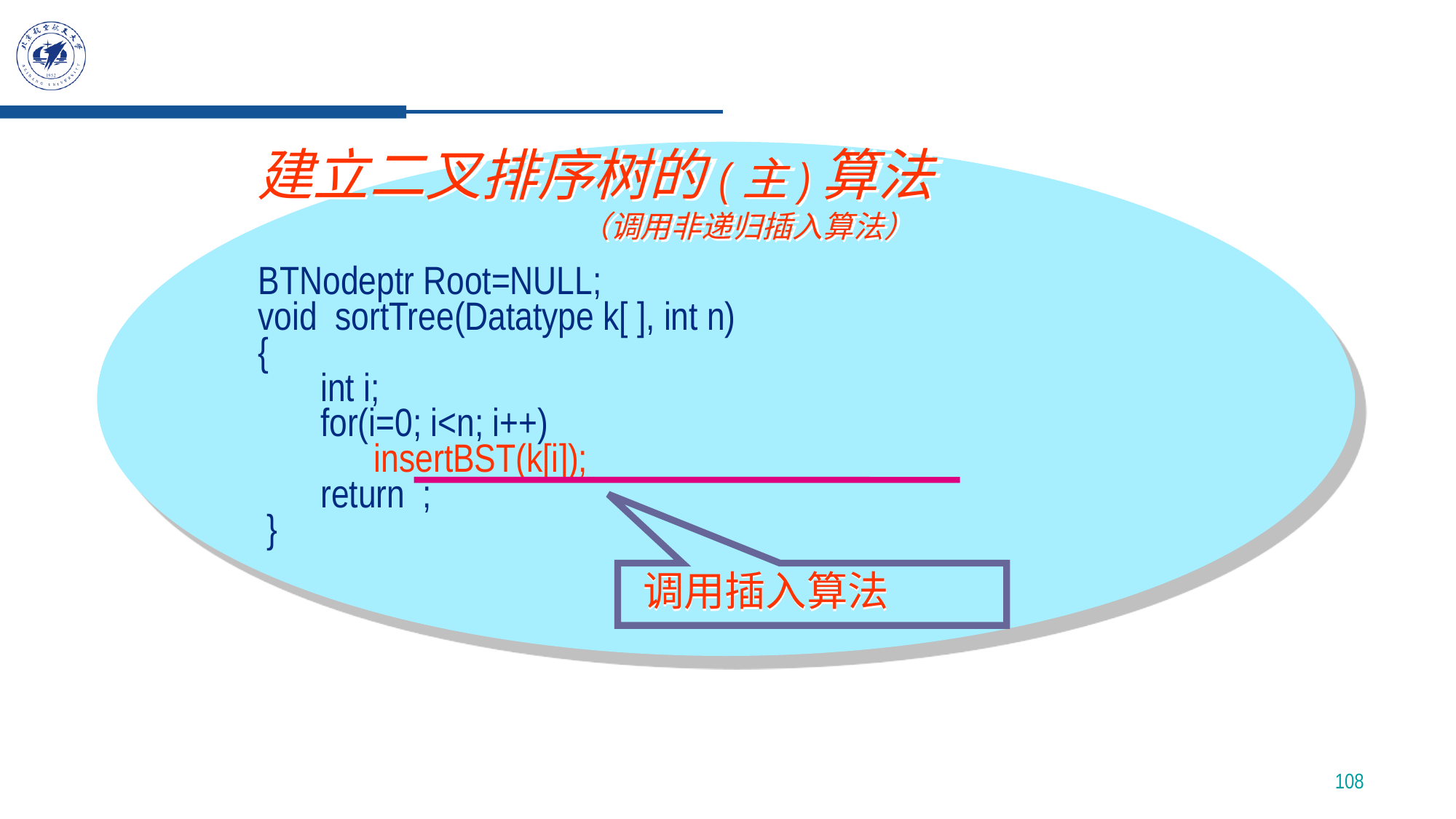

建立二叉排序树的(主)算法
（调用非递归插入算法）

BTNodeptr Root=NULL;
void  sortTree(Datatype k[ ], int n)
{
       int i;
       for(i=0; i<n; i++)
             insertBST(k[i]);
       return  ;
 }

调用插入算法

108